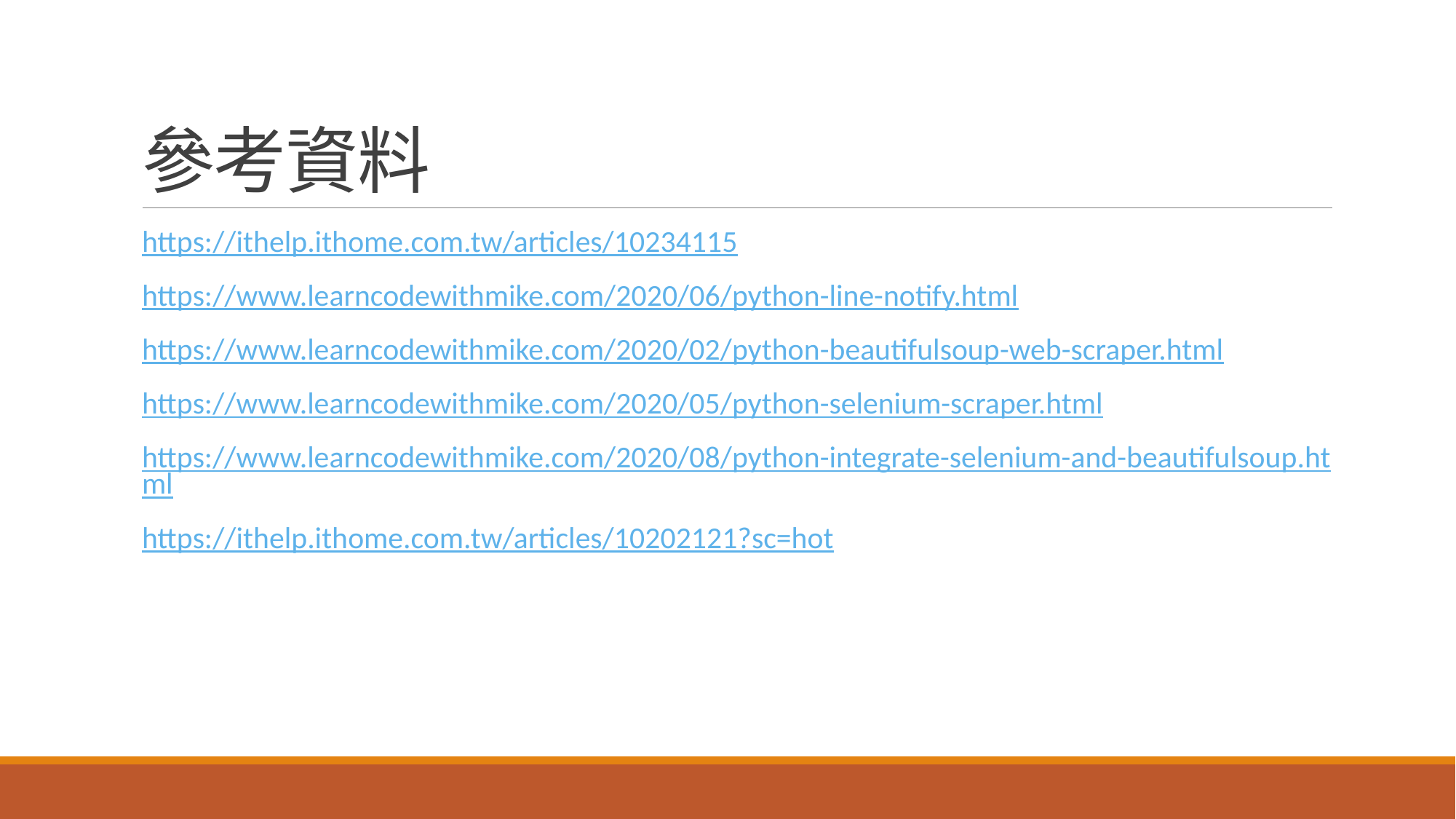

# 參考資料
https://ithelp.ithome.com.tw/articles/10234115
https://www.learncodewithmike.com/2020/06/python-line-notify.html
https://www.learncodewithmike.com/2020/02/python-beautifulsoup-web-scraper.html
https://www.learncodewithmike.com/2020/05/python-selenium-scraper.html
https://www.learncodewithmike.com/2020/08/python-integrate-selenium-and-beautifulsoup.html
https://ithelp.ithome.com.tw/articles/10202121?sc=hot